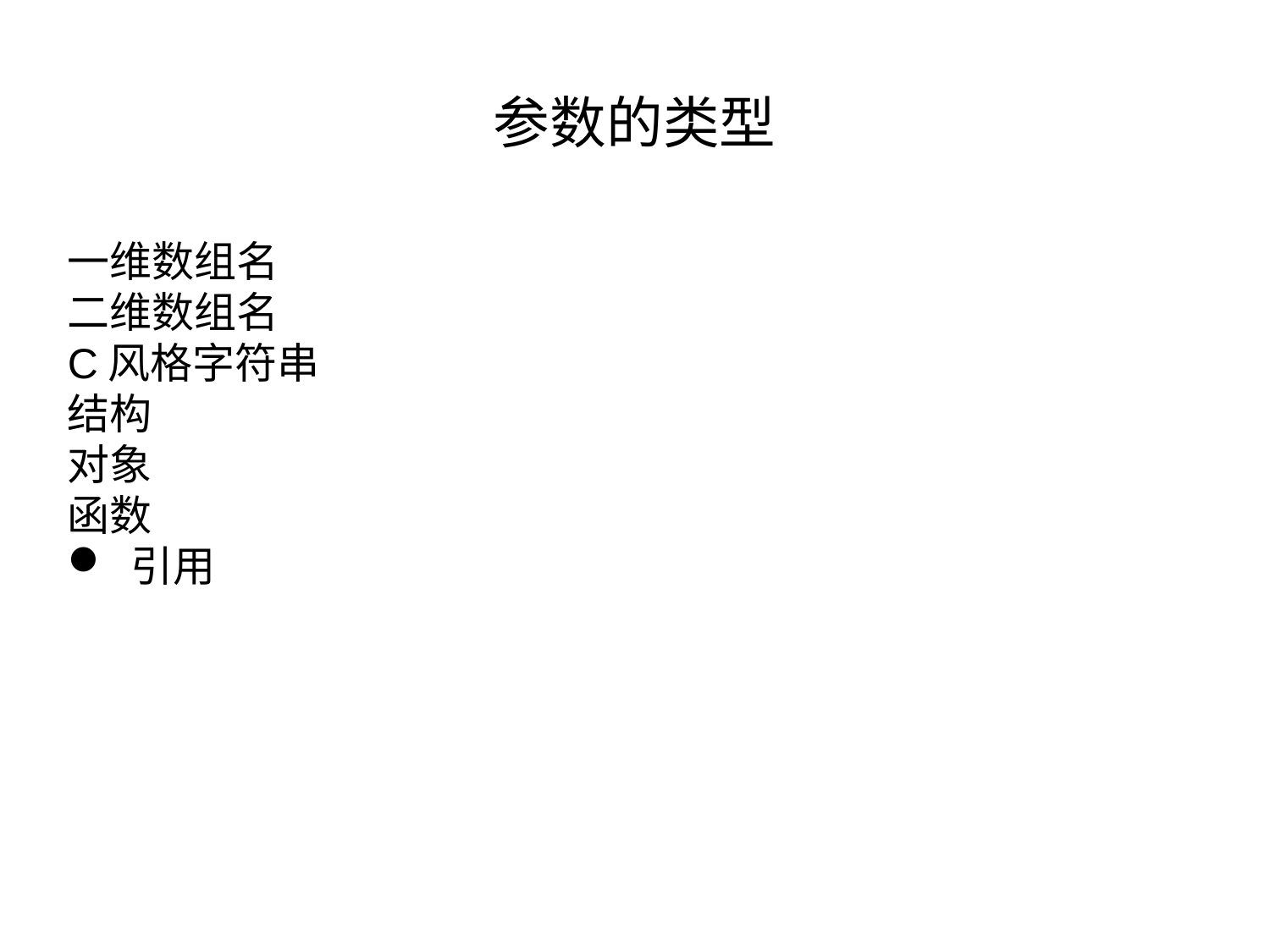

参数的类型
一维数组名
二维数组名
C风格字符串
结构
对象
函数
引用